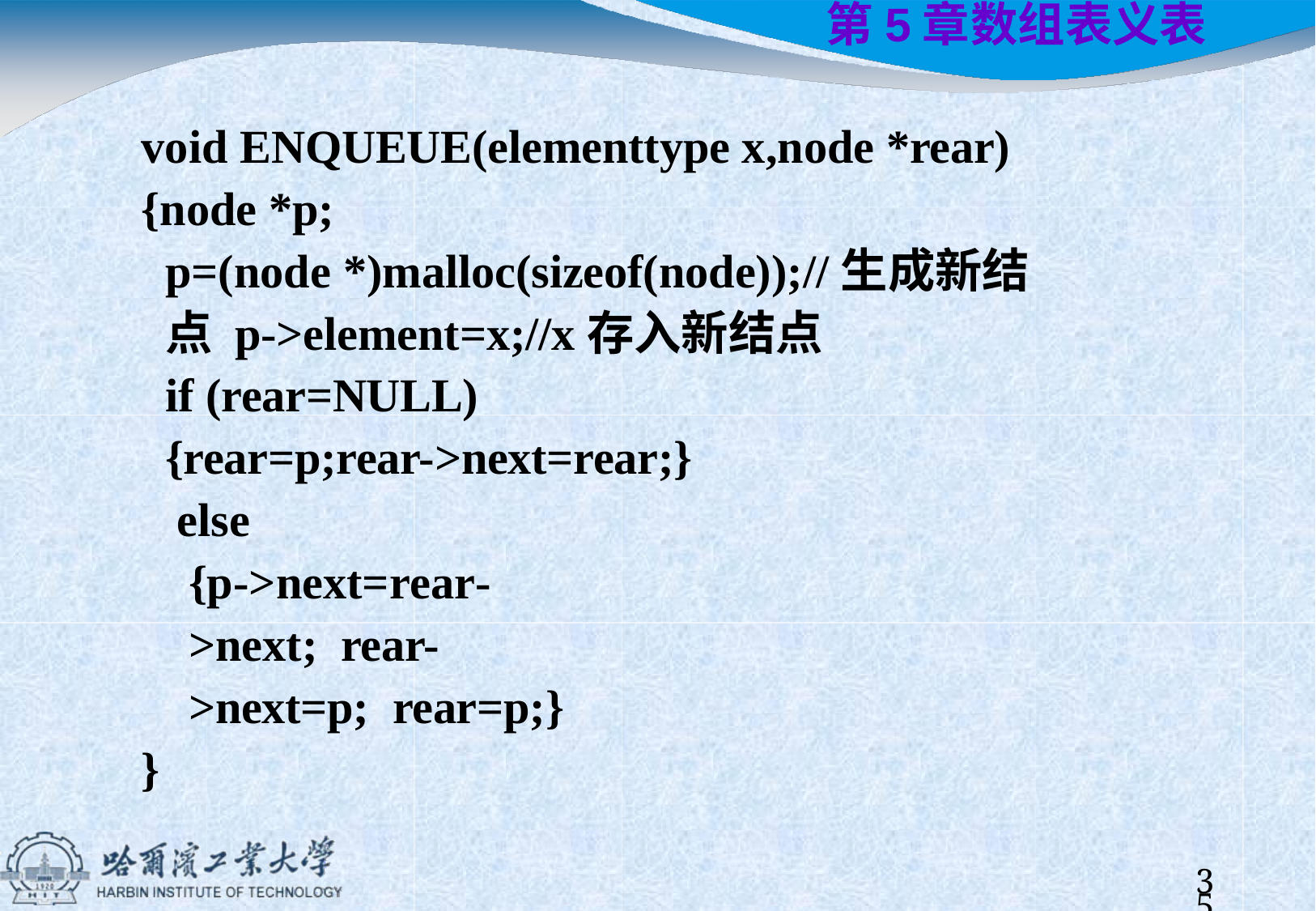

# 第5章	数组表义表
void ENQUEUE(elementtype x,node *rear)
{node *p;
p=(node *)malloc(sizeof(node));//生成新结点 p->element=x;//x存入新结点
if (rear=NULL)
{rear=p;rear->next=rear;}  else
{p->next=rear->next;  rear->next=p;  rear=p;}
}
35